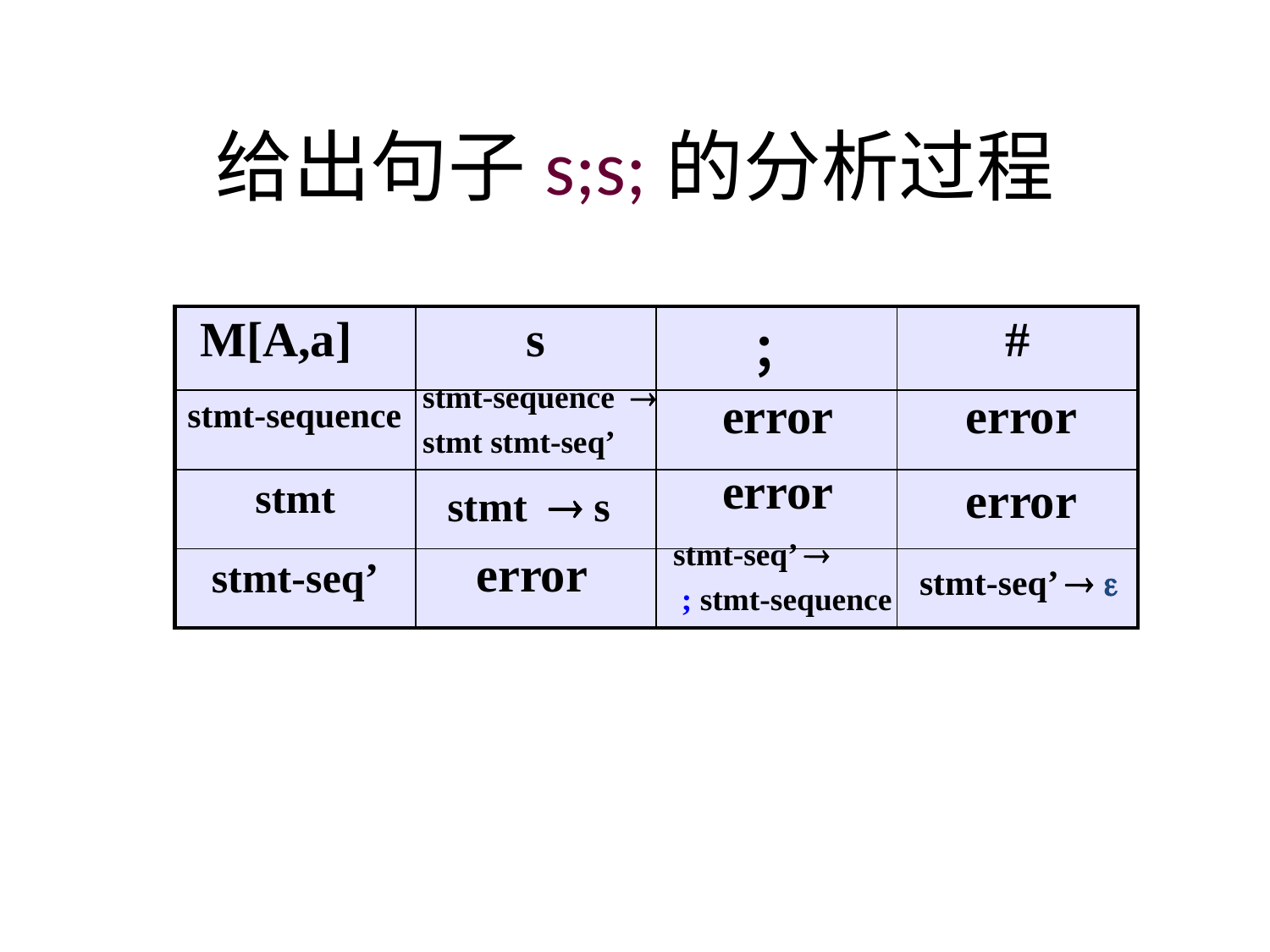

# 给出句子s;s;的分析过程
| M[A,a] | s | ； | # |
| --- | --- | --- | --- |
| stmt-sequence |  |  |  |
| stmt |  |  |  |
| stmt-seq’ |  |  |  |
stmt-sequence  →
stmt stmt-seq’
error
error
error
error
error
stmt  → s
stmt-seq’ →
 ; stmt-sequence
stmt-seq’ → ε